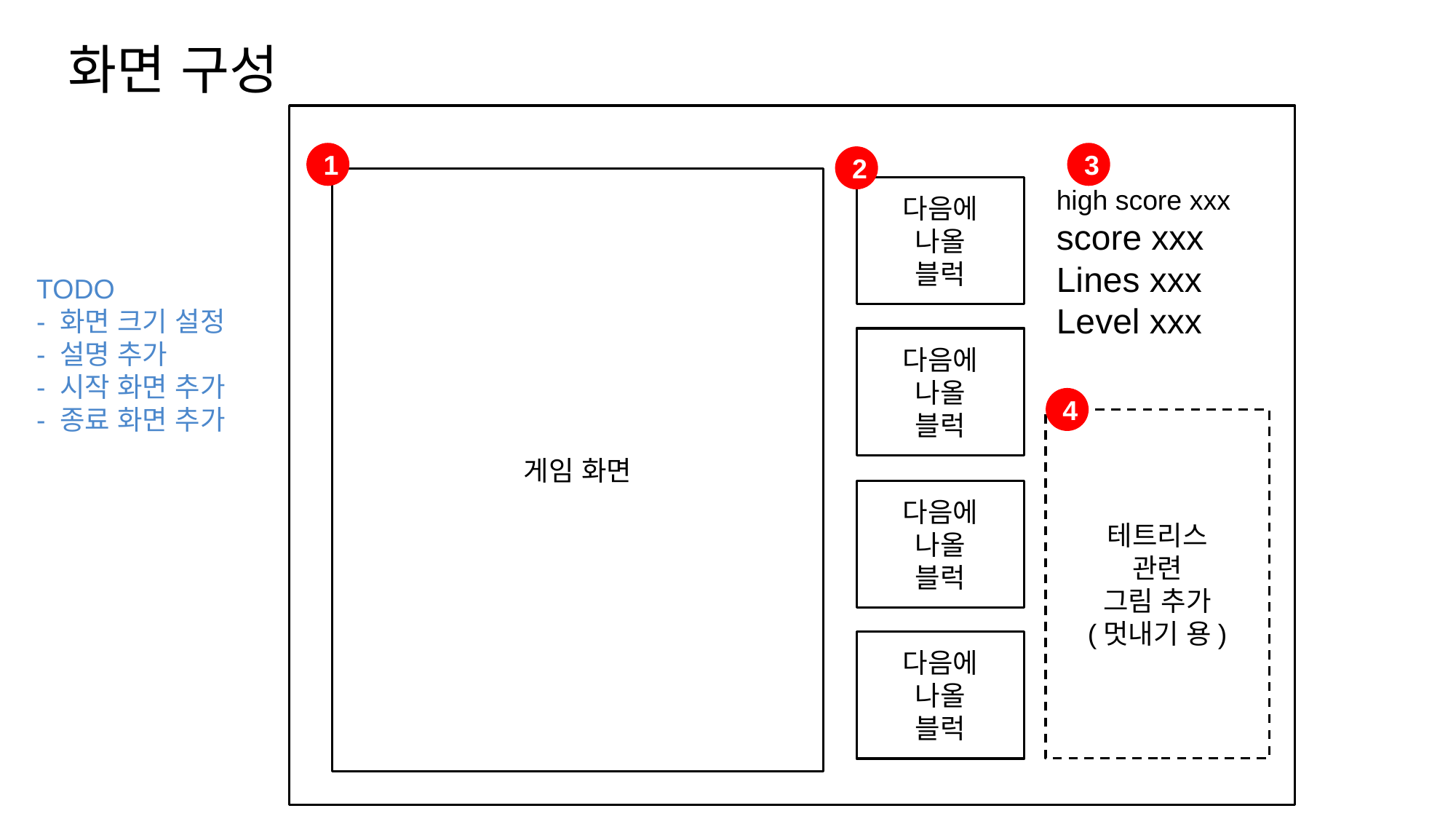

화면 구성

1
3
2
게임 화면
high score xxx
score xxx
Lines xxx
Level xxx
다음에
나올
블럭
TODO
- 화면 크기 설정
- 설명 추가
- 시작 화면 추가
- 종료 화면 추가
다음에
나올
블럭
4
테트리스
관련
그림 추가
(멋내기 용)
다음에
나올
블럭
다음에
나올
블럭